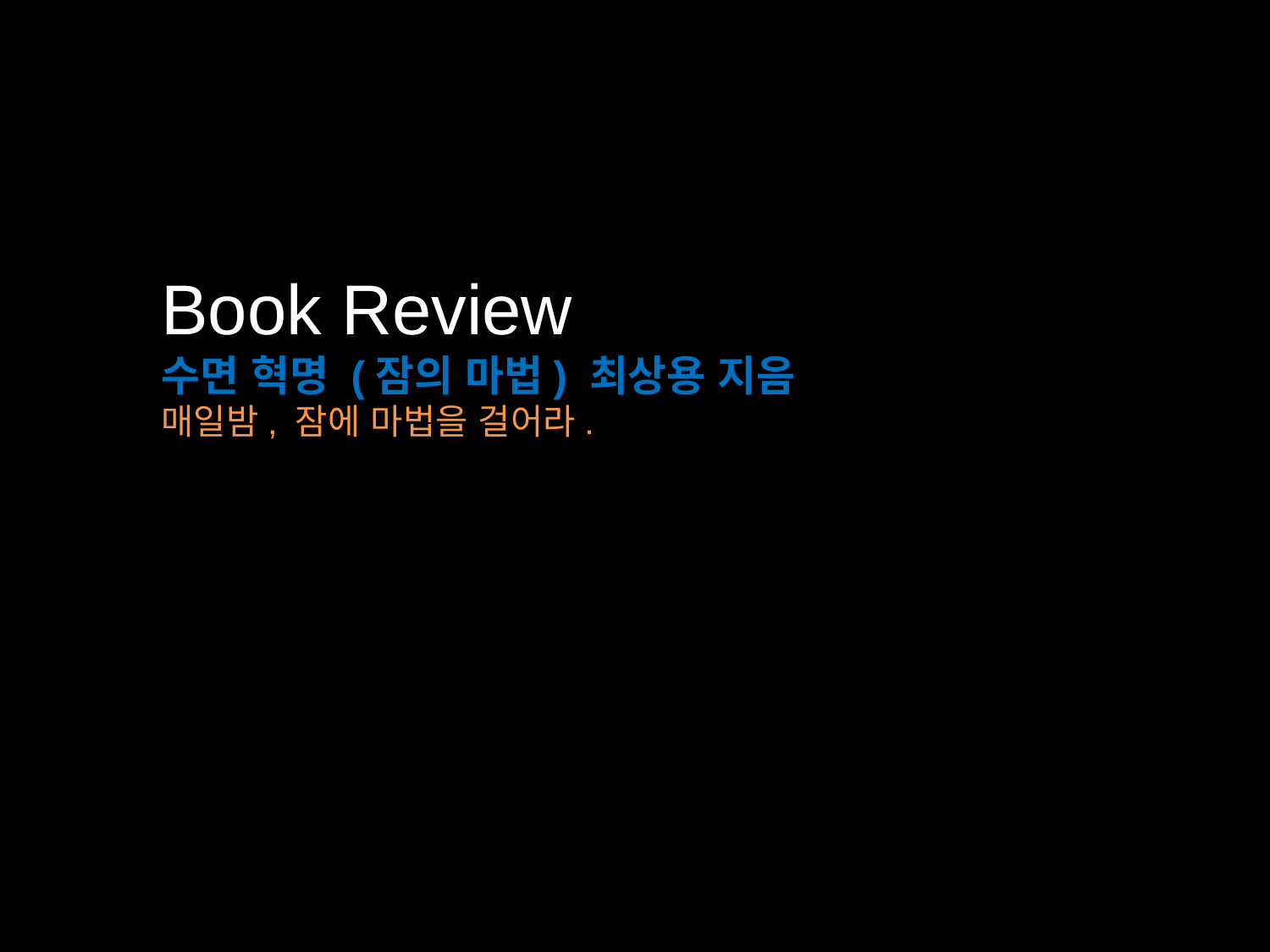

Book Review
수면 혁명 (잠의 마법) 최상용 지음
매일밤, 잠에 마법을 걸어라.